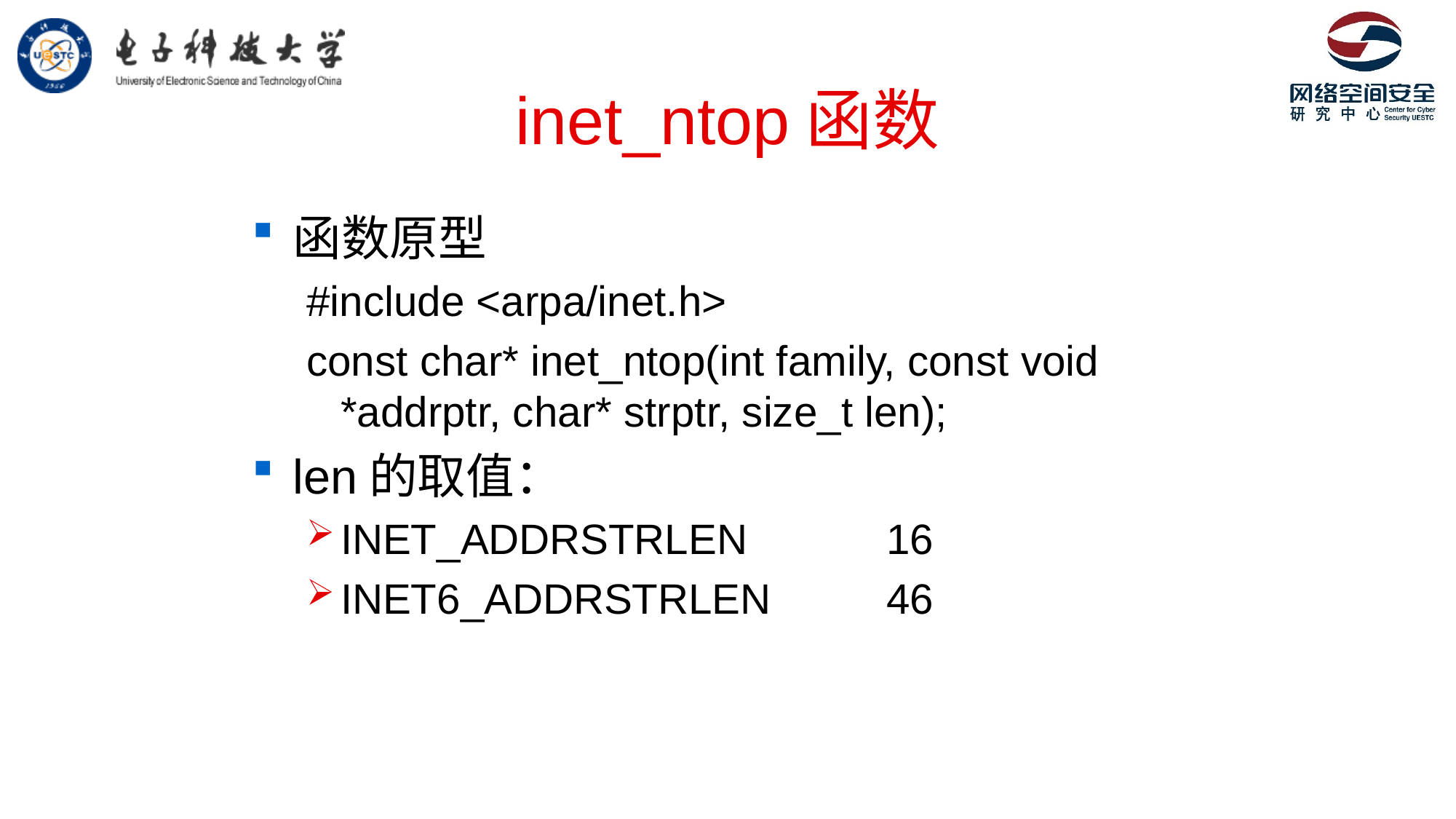

# inet_ntop函数
函数原型
#include <arpa/inet.h>
const char* inet_ntop(int family, const void *addrptr, char* strptr, size_t len);
len的取值：
INET_ADDRSTRLEN		16
INET6_ADDRSTRLEN		46